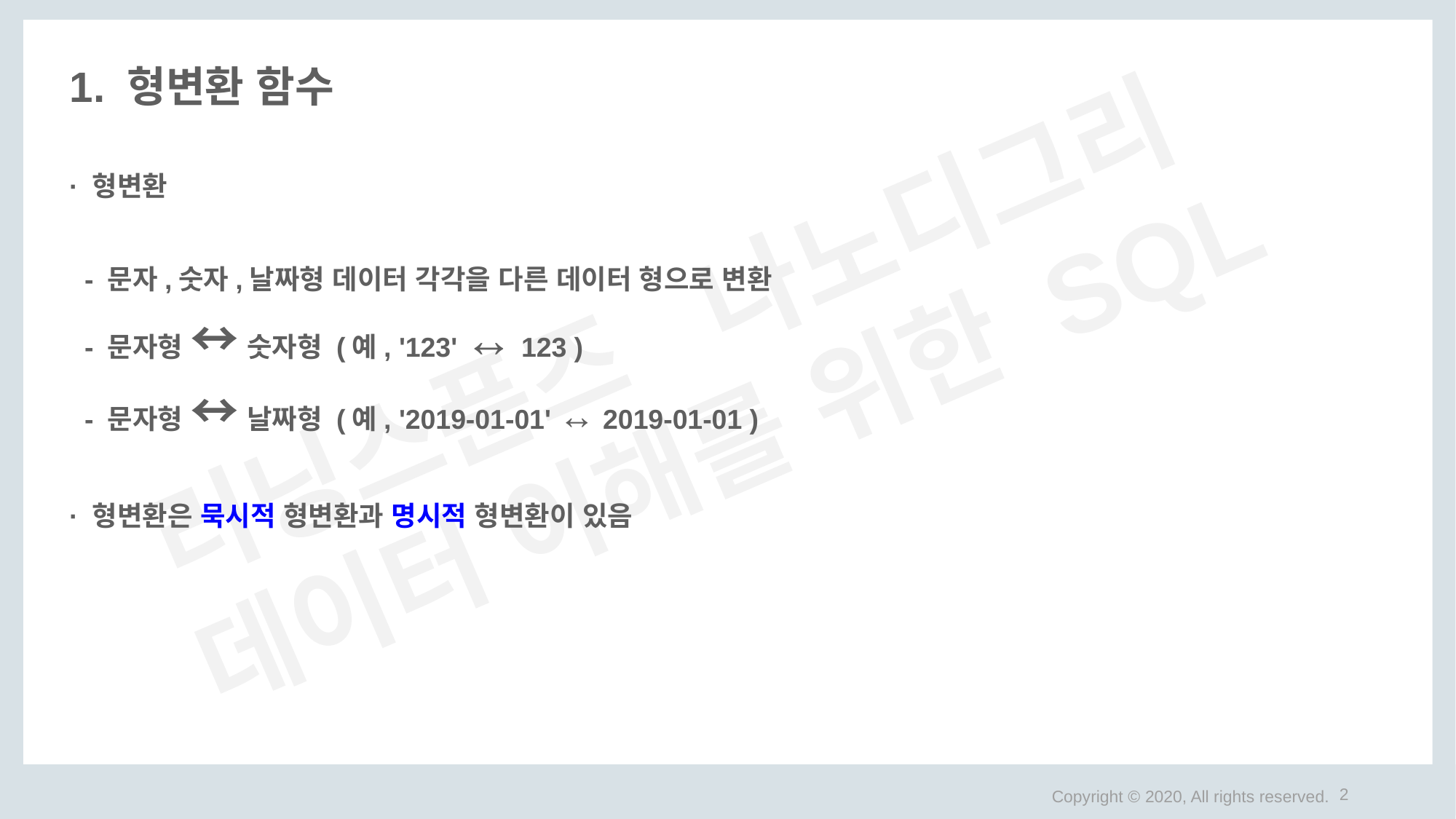

# 1. 형변환 함수
· 형변환

  - 문자,숫자,날짜형 데이터 각각을 다른 데이터 형으로 변환
  - 문자형 ↔ 숫자형 (예, '123' ↔ 123 )
  - 문자형 ↔ 날짜형 (예, '2019-01-01' ↔ 2019-01-01 )

· 형변환은 묵시적 형변환과 명시적 형변환이 있음